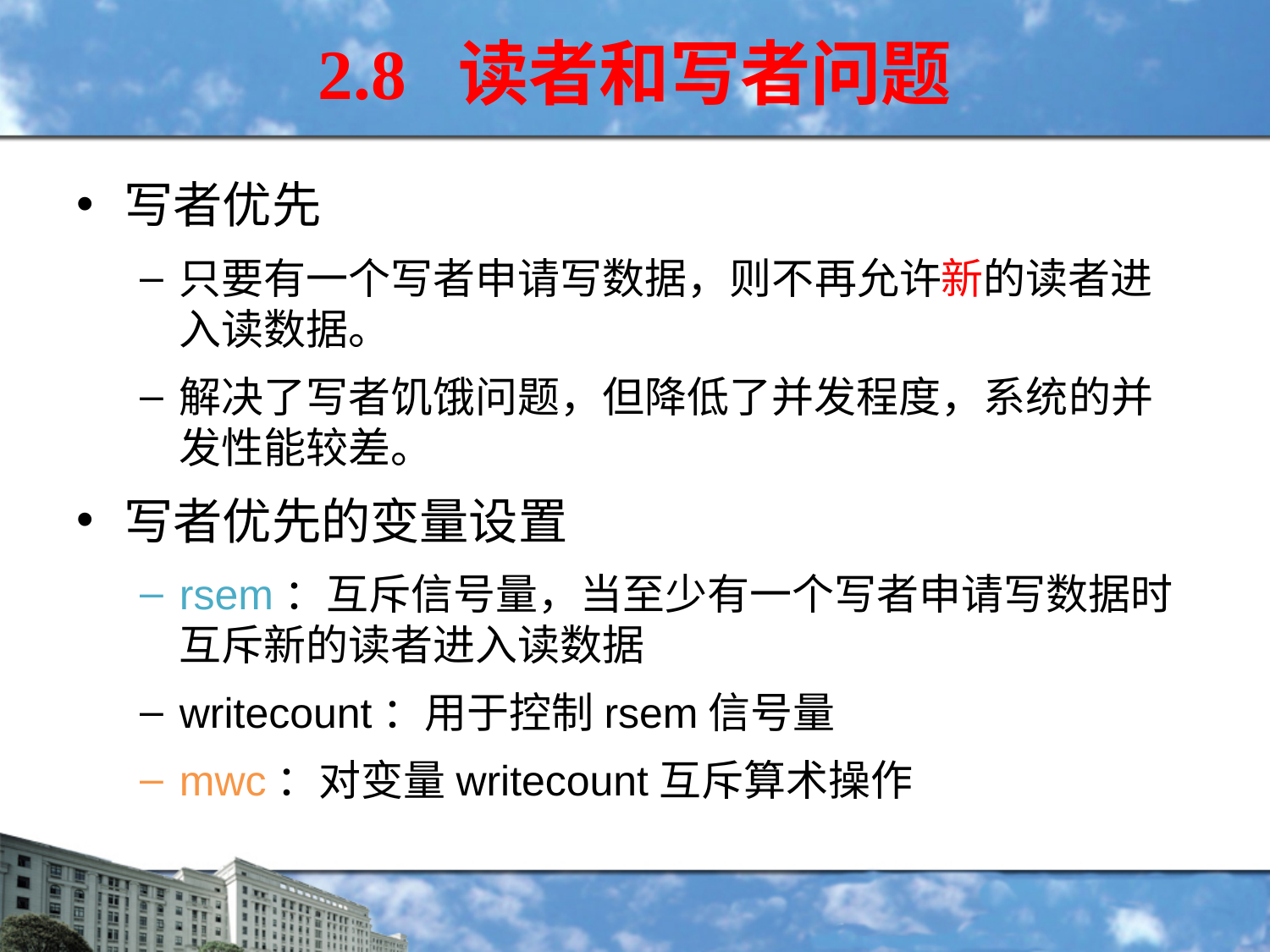

2.8  读者和写者问题
写者优先
只要有一个写者申请写数据，则不再允许新的读者进入读数据。
解决了写者饥饿问题，但降低了并发程度，系统的并发性能较差。
写者优先的变量设置
rsem：互斥信号量，当至少有一个写者申请写数据时互斥新的读者进入读数据
writecount：用于控制rsem信号量
mwc：对变量writecount互斥算术操作